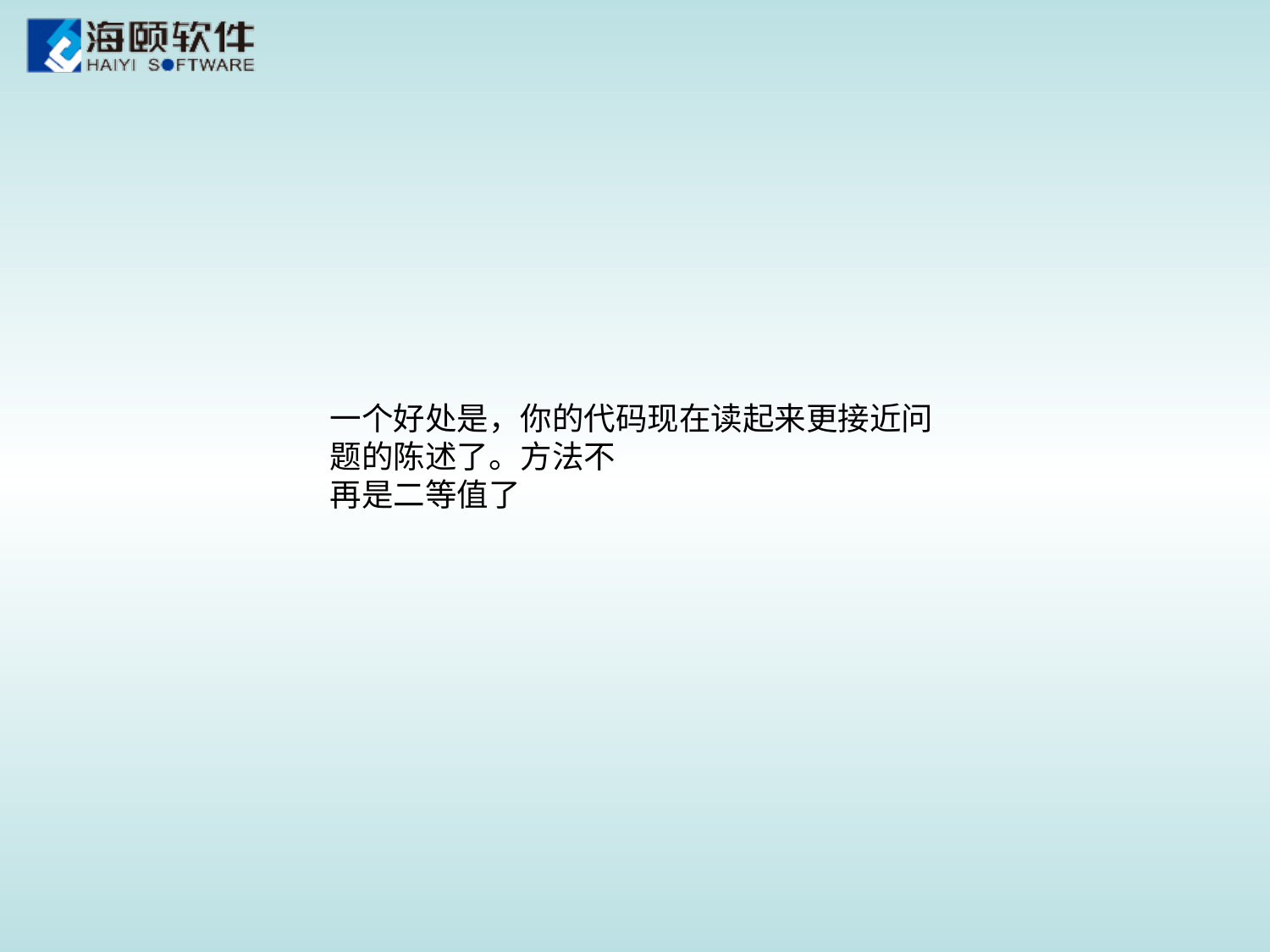

一个好处是，你的代码现在读起来更接近问题的陈述了。方法不
再是二等值了